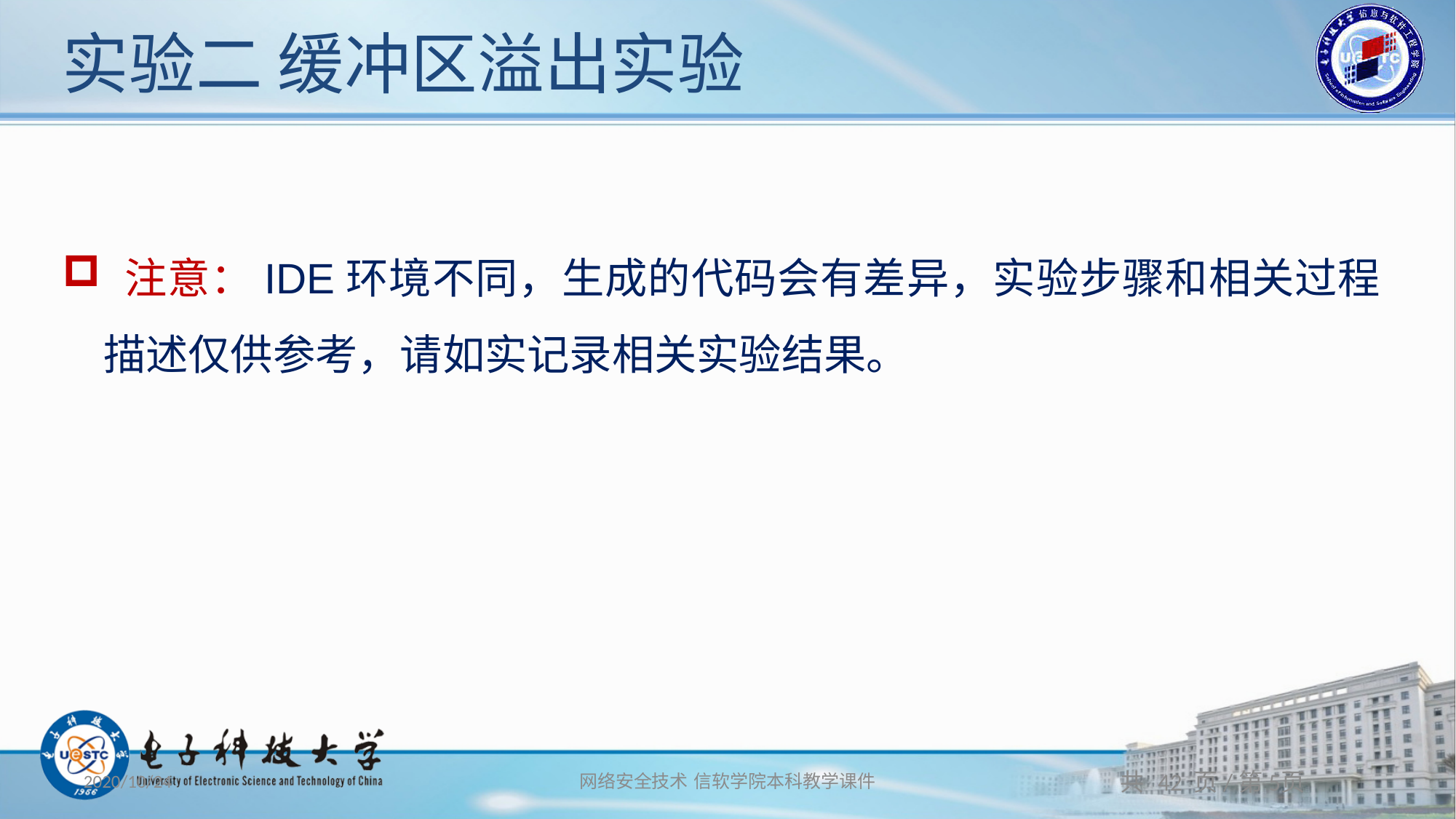

# 实验二 缓冲区溢出实验
 注意：IDE环境不同，生成的代码会有差异，实验步骤和相关过程描述仅供参考，请如实记录相关实验结果。
2020/10/24
网络安全技术 信软学院本科教学课件
共 42 页/第5页